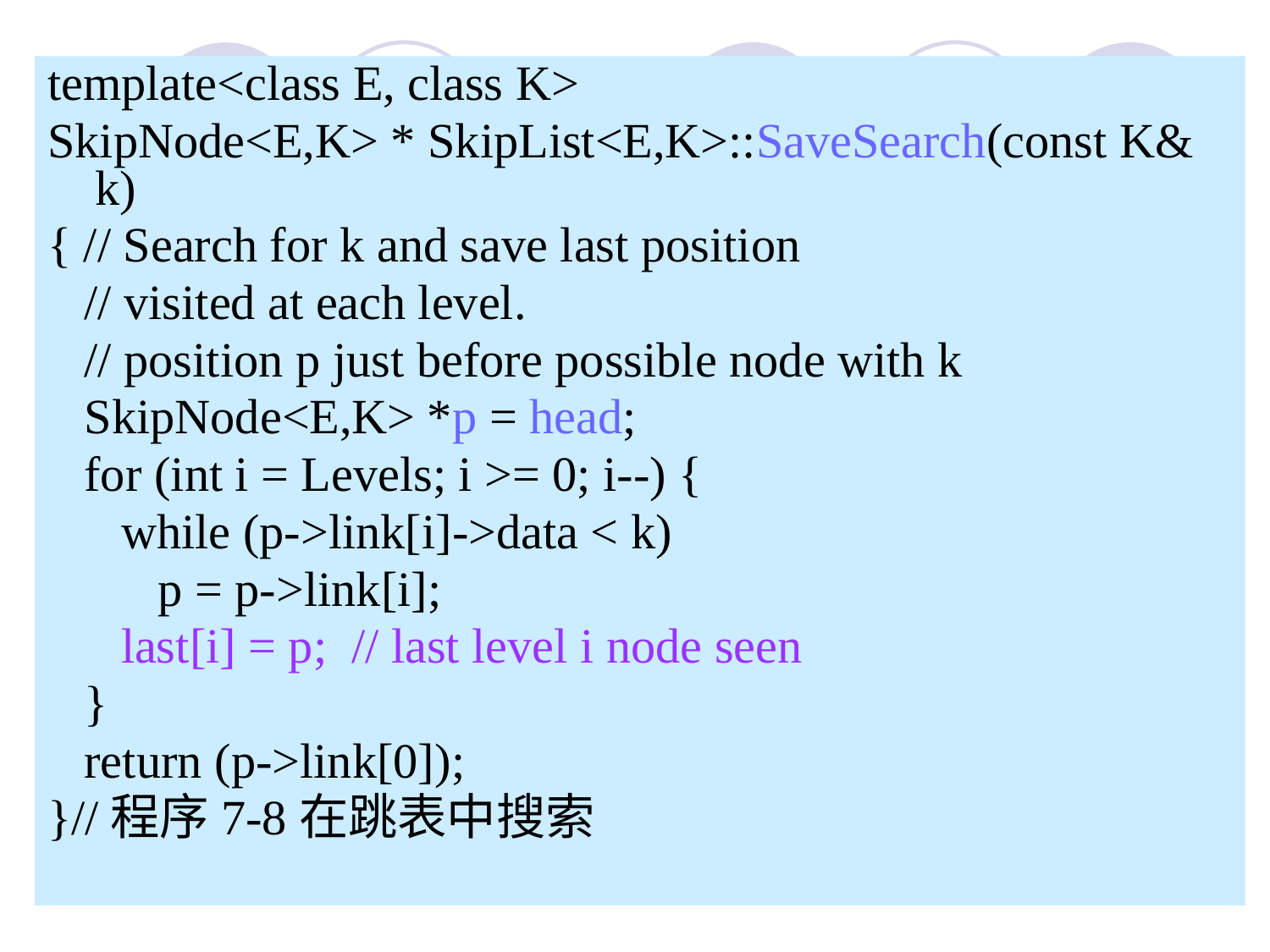

template<class E, class K>
SkipNode<E,K> * SkipList<E,K>::SaveSearch(const K& k)
{ // Search for k and save last position
   // visited at each level.
   // position p just before possible node with k
   SkipNode<E,K> *p = head;
   for (int i = Levels; i >= 0; i--) {
      while (p->link[i]->data < k)
         p = p->link[i];
      last[i] = p;  // last level i node seen
   }
   return (p->link[0]);
}//程序7-8在跳表中搜索
43
7.3.5  类SkipList